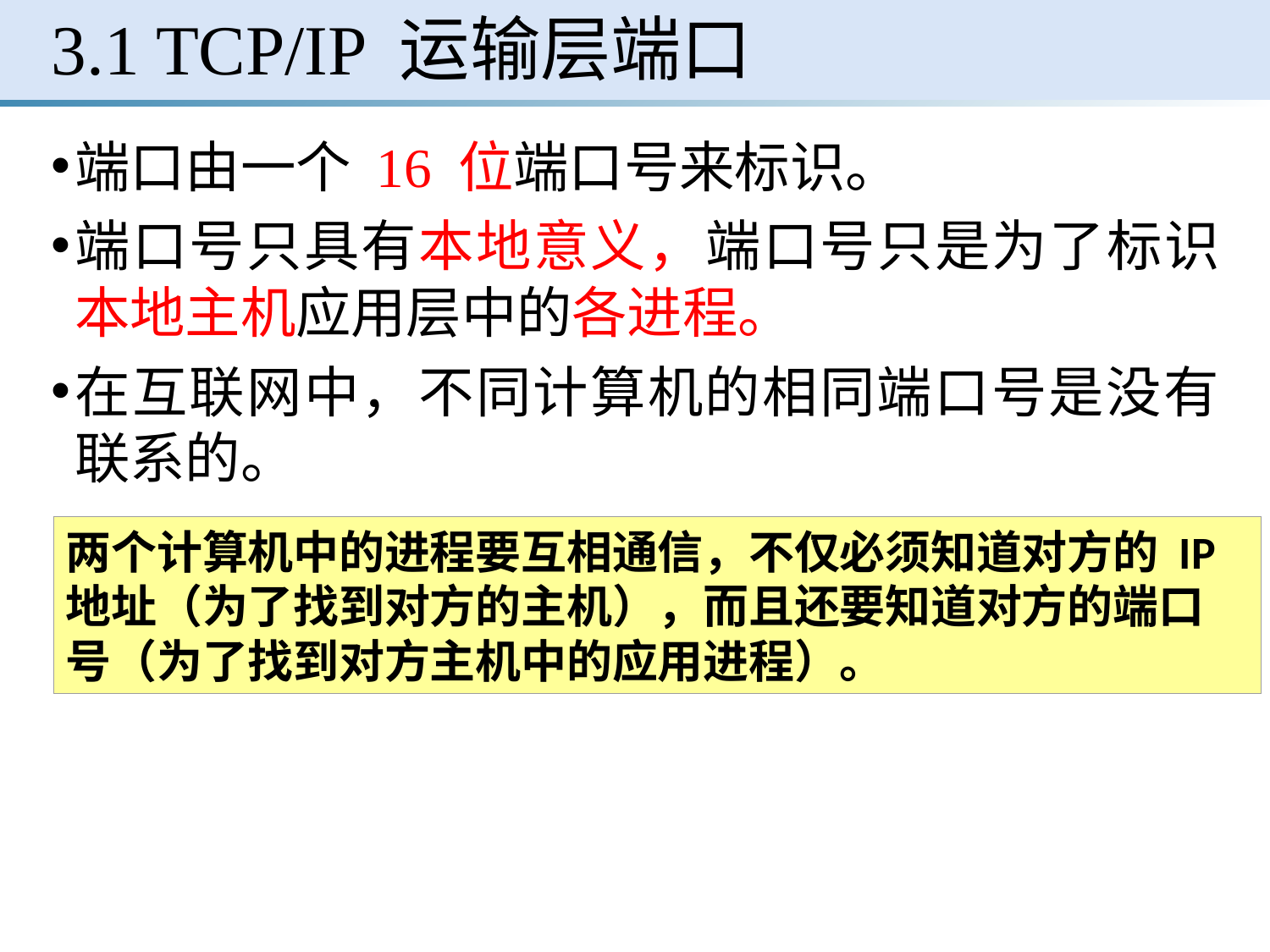

# 3.1 TCP/IP 运输层端口
端口由一个 16 位端口号来标识。
端口号只具有本地意义，端口号只是为了标识本地主机应用层中的各进程。
在互联网中，不同计算机的相同端口号是没有联系的。
两个计算机中的进程要互相通信，不仅必须知道对方的 IP 地址（为了找到对方的主机），而且还要知道对方的端口号（为了找到对方主机中的应用进程）。